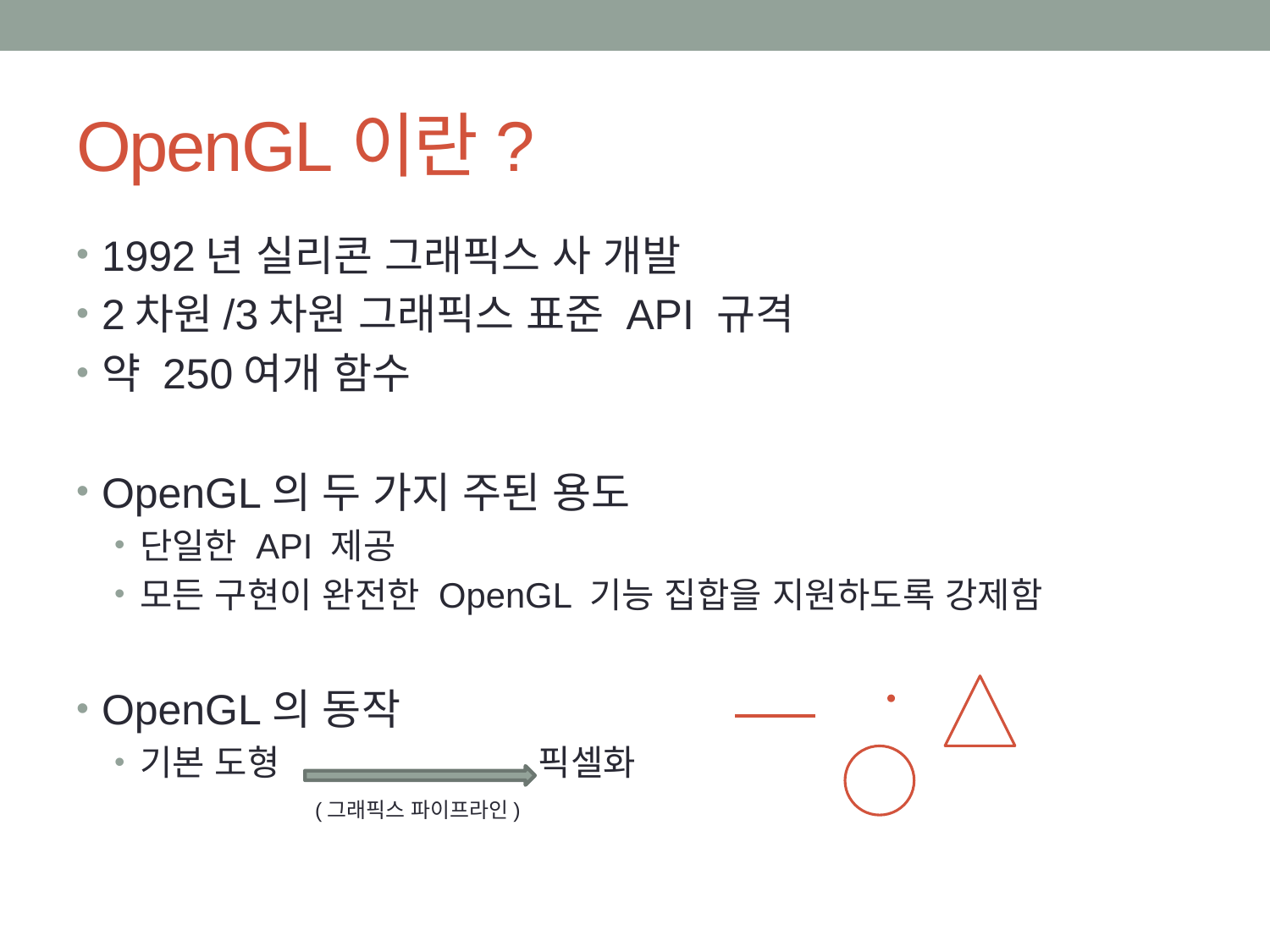

# OpenGL이란?
1992년 실리콘 그래픽스 사 개발
2차원/3차원 그래픽스 표준 API 규격
약 250여개 함수

OpenGL의 두 가지 주된 용도
단일한 API 제공
모든 구현이 완전한 OpenGL 기능 집합을 지원하도록 강제함

OpenGL의 동작
기본 도형                          픽셀화

(그래픽스 파이프라인)